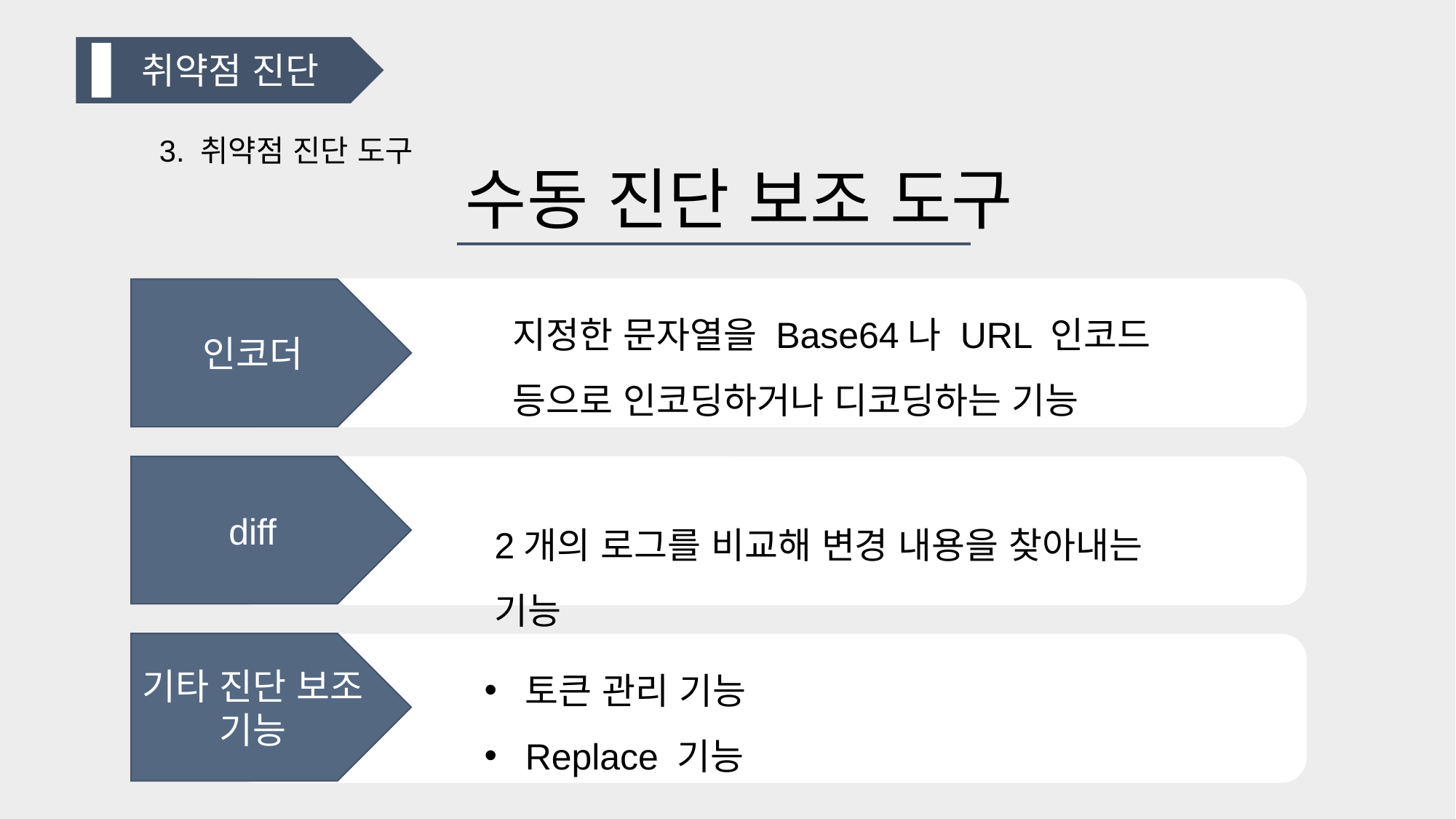

취약점 진단

3. 취약점 진단 도구
수동 진단 보조 도구
인코더

지정한 문자열을 Base64나 URL 인코드 등으로 인코딩하거나 디코딩하는 기능
diff

2개의 로그를 비교해 변경 내용을 찾아내는 기능
기타 진단 보조 기능

토큰 관리 기능
Replace 기능